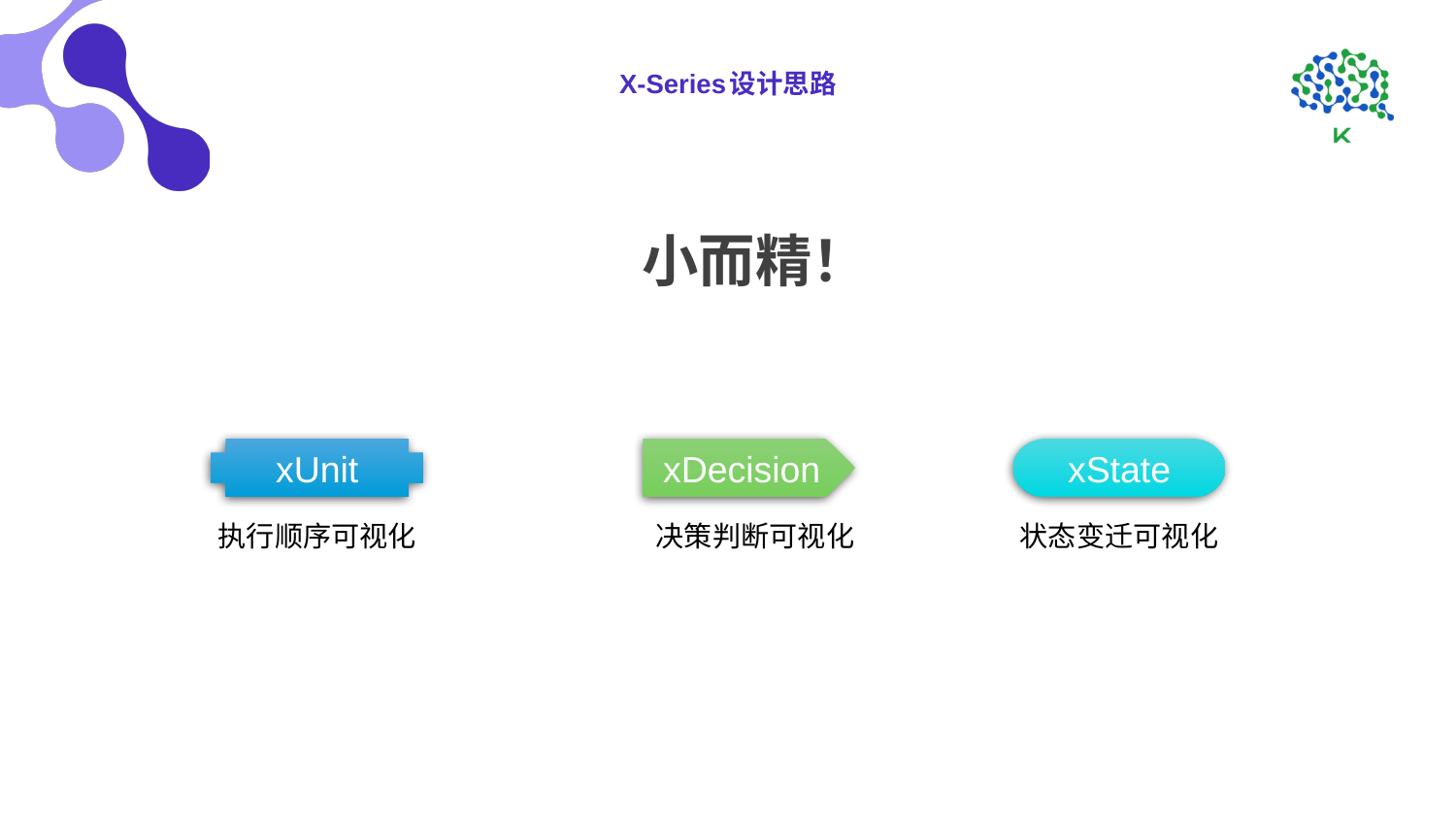

# X-Series设计思路
小而精！
xUnit
xDecision
xState
执行顺序可视化
决策判断可视化
状态变迁可视化